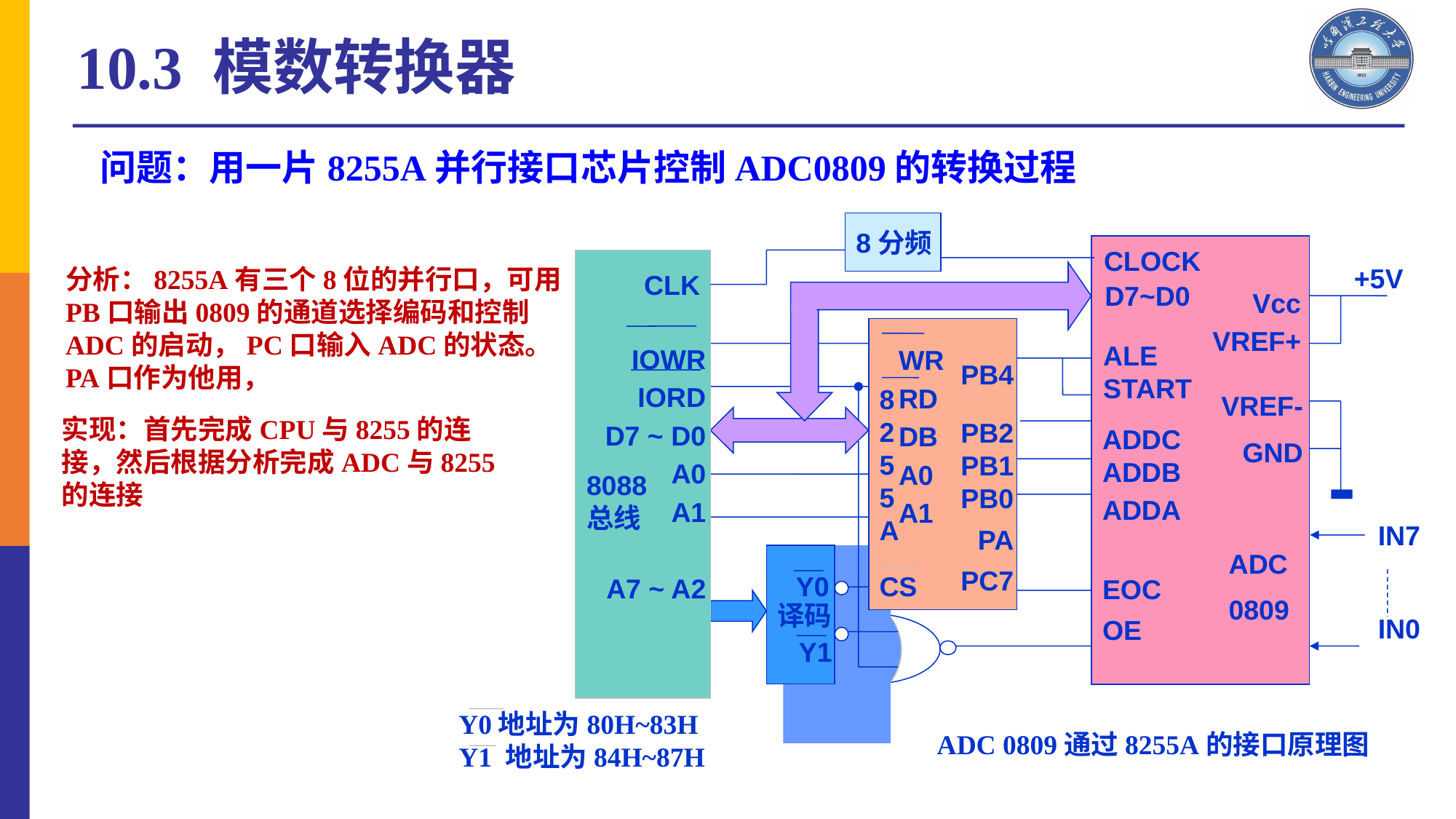

10.3 模数转换器
问题：用一片8255A并行接口芯片控制ADC0809的转换过程
8分频

CLOCK
+5V
D7~D0
Vcc

VREF+
ALE
START

VREF-
GND

ADDC
ADDB
ADDA

EOC
OE

IN7

IN0

ADC
0809

CLK

IOWR
IORD
D7 ~ D0
A0
A1

A7 ~ A2

8088
总线
分析：8255A有三个8位的并行口，可用PB口输出0809的通道选择编码和控制ADC的启动，PC口输入ADC的状态。 PA口作为他用，

8
2
5
5
A

WR
RD
DB
A0
A1
PB4

PB2
PB1
PB0
PA
PC7

CS

实现：首先完成CPU与8255的连接，然后根据分析完成ADC与8255的连接

译码
Y0

Y1

Y0地址为80H~83H
Y1 地址为84H~87H

ADC 0809通过8255A的接口原理图